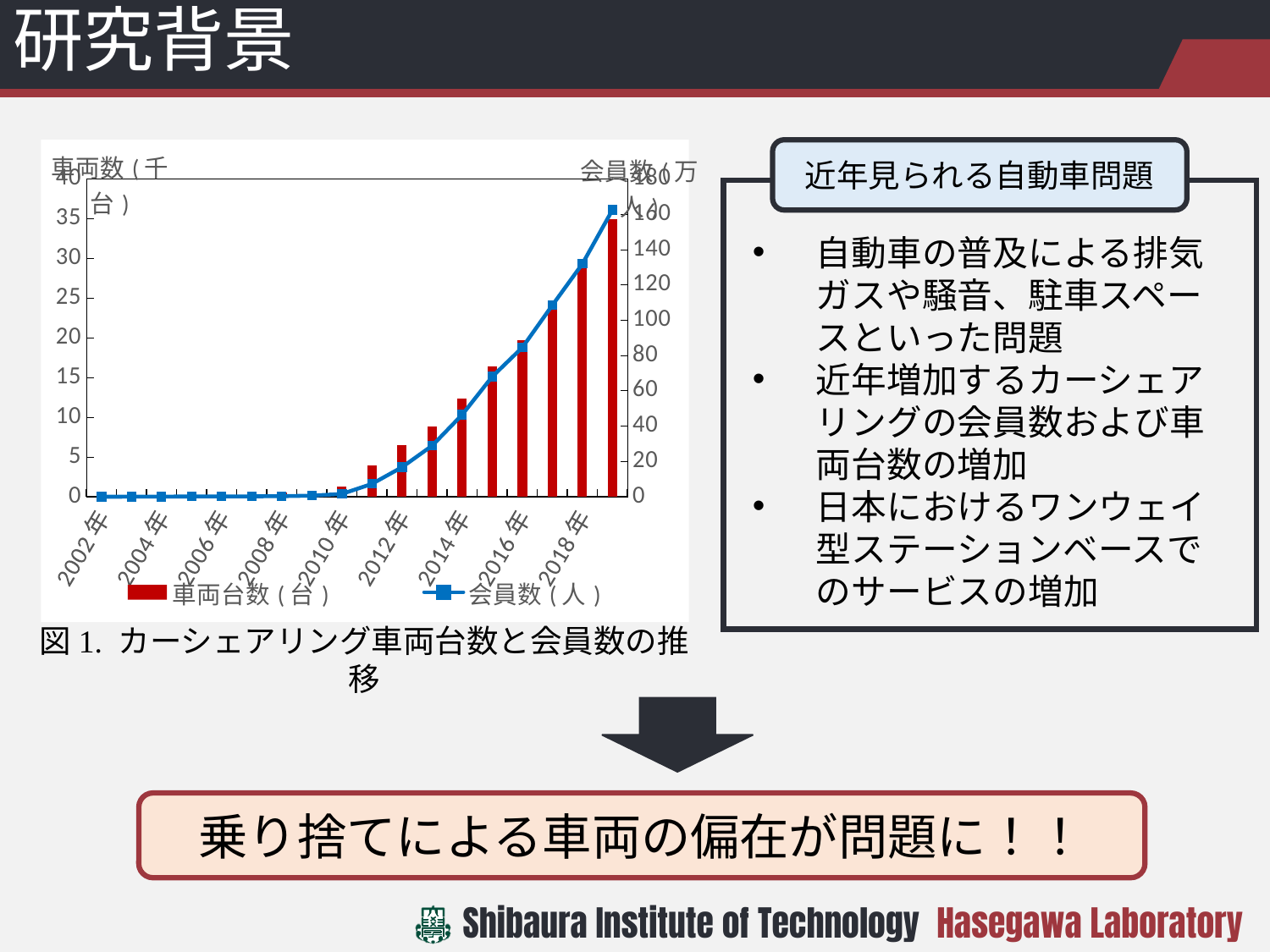

# 研究背景

### Chart

| Category |  |  |
|---|---|---|
| 2002年 | 0.021 | 0.005 |
| 2003年 | 0.042 | 0.0515 |
| 2004年 | 0.068 | 0.0924 |
| 2005年 | 0.086 | 0.1483 |
| 2006年 | 0.118 | 0.1712 |
| 2007年 | 0.237 | 0.2512 |
| 2008年 | 0.51 | 0.3245 |
| 2009年 | 0.563 | 0.6396 |
| 2010年 | 1.265 | 1.5894 |
| 2011年 | 3.915 | 7.3224 |
| 2012年 | 6.477 | 16.7745 |
| 2013年 | 8.831 | 28.9497 |
| 2014年 | 12.373 | 46.528 |
| 2015年 | 16.418 | 68.1147 |
| 2016年 | 19.717 | 84.624 |
| 2017年 | 24.458 | 108.5922 |
| 2018年 | 29.208 | 132.0794 |
| 2019年 | 34.984 | 162.6618 |
近年見られる自動車問題

自動車の普及による排気ガスや騒音、駐車スペースといった問題
近年増加するカーシェアリングの会員数および車両台数の増加
日本におけるワンウェイ型ステーションベースでのサービスの増加
図1. カーシェアリング車両台数と会員数の推移

乗り捨てによる車両の偏在が問題に！！